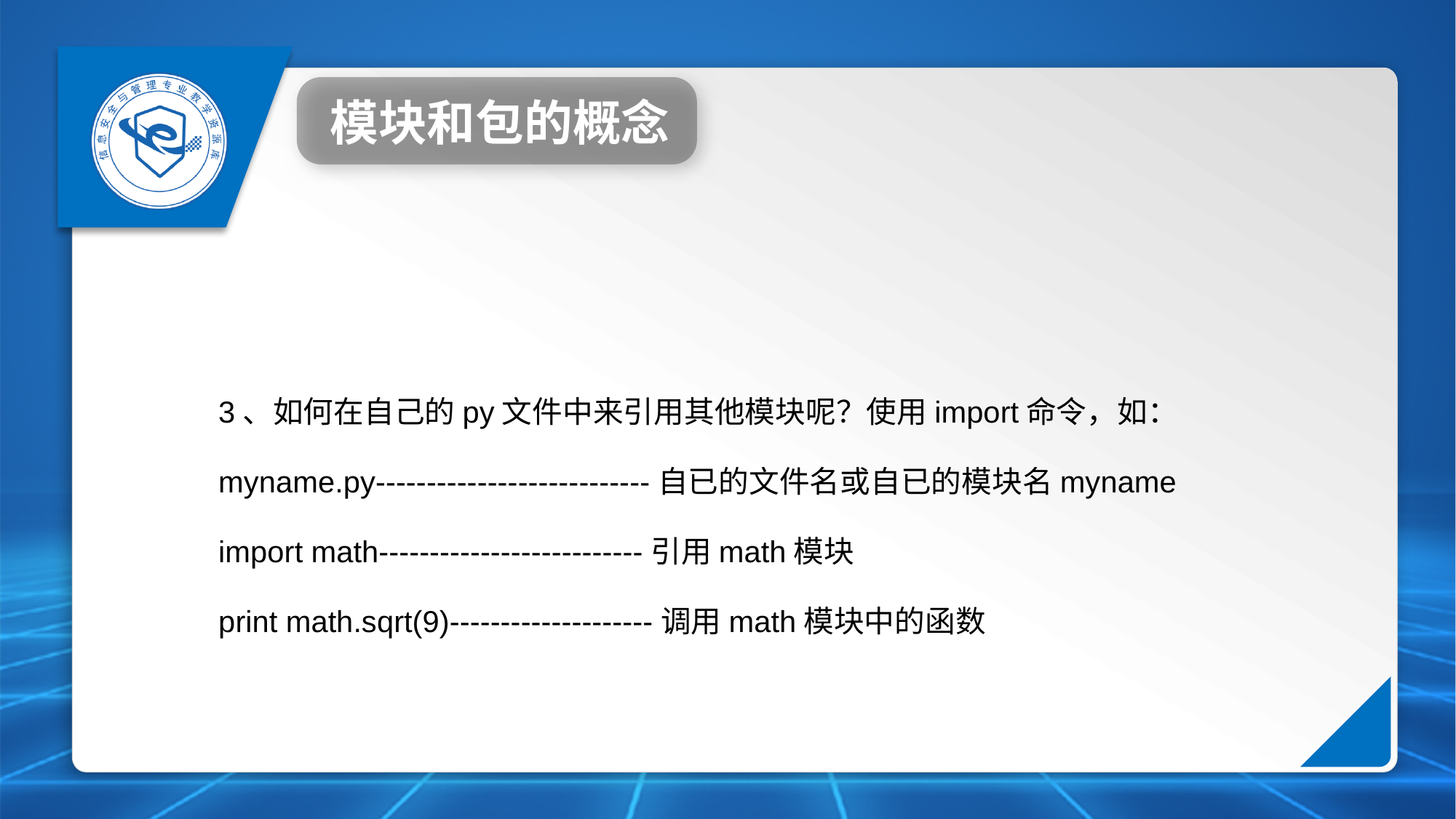

模块和包的概念
3、如何在自己的py文件中来引用其他模块呢？使用import命令，如：
myname.py---------------------------自已的文件名或自已的模块名myname
import math--------------------------引用math模块
print math.sqrt(9)--------------------调用math模块中的函数